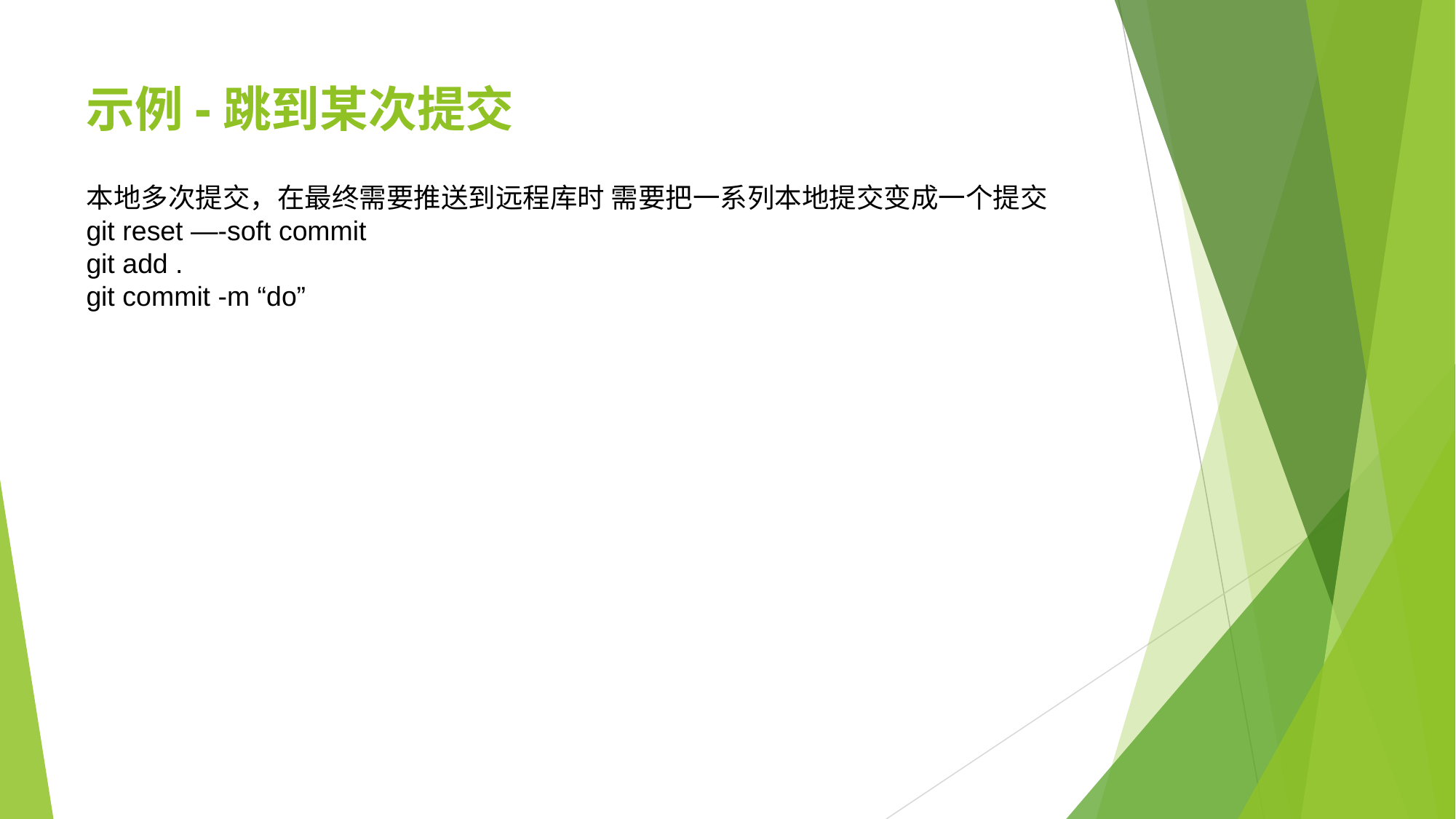

# 示例-跳到某次提交
本地多次提交，在最终需要推送到远程库时 需要把一系列本地提交变成一个提交
git reset —-soft commit
git add .
git commit -m “do”